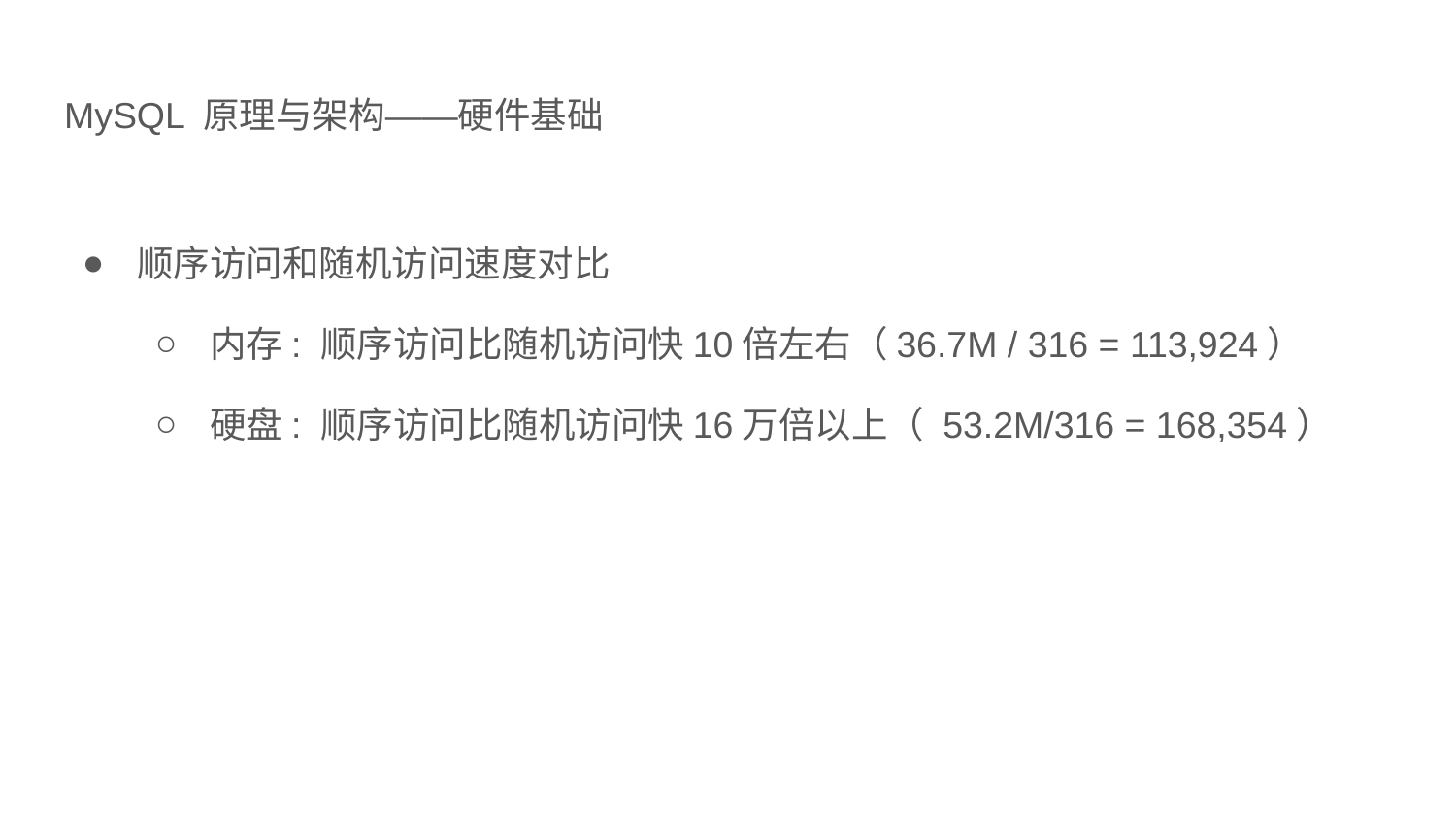

# MySQL 原理与架构——硬件基础
顺序访问和随机访问速度对比
内存: 顺序访问比随机访问快10倍左右（36.7M / 316 = 113,924）
硬盘: 顺序访问比随机访问快16万倍以上（ 53.2M/316 = 168,354）